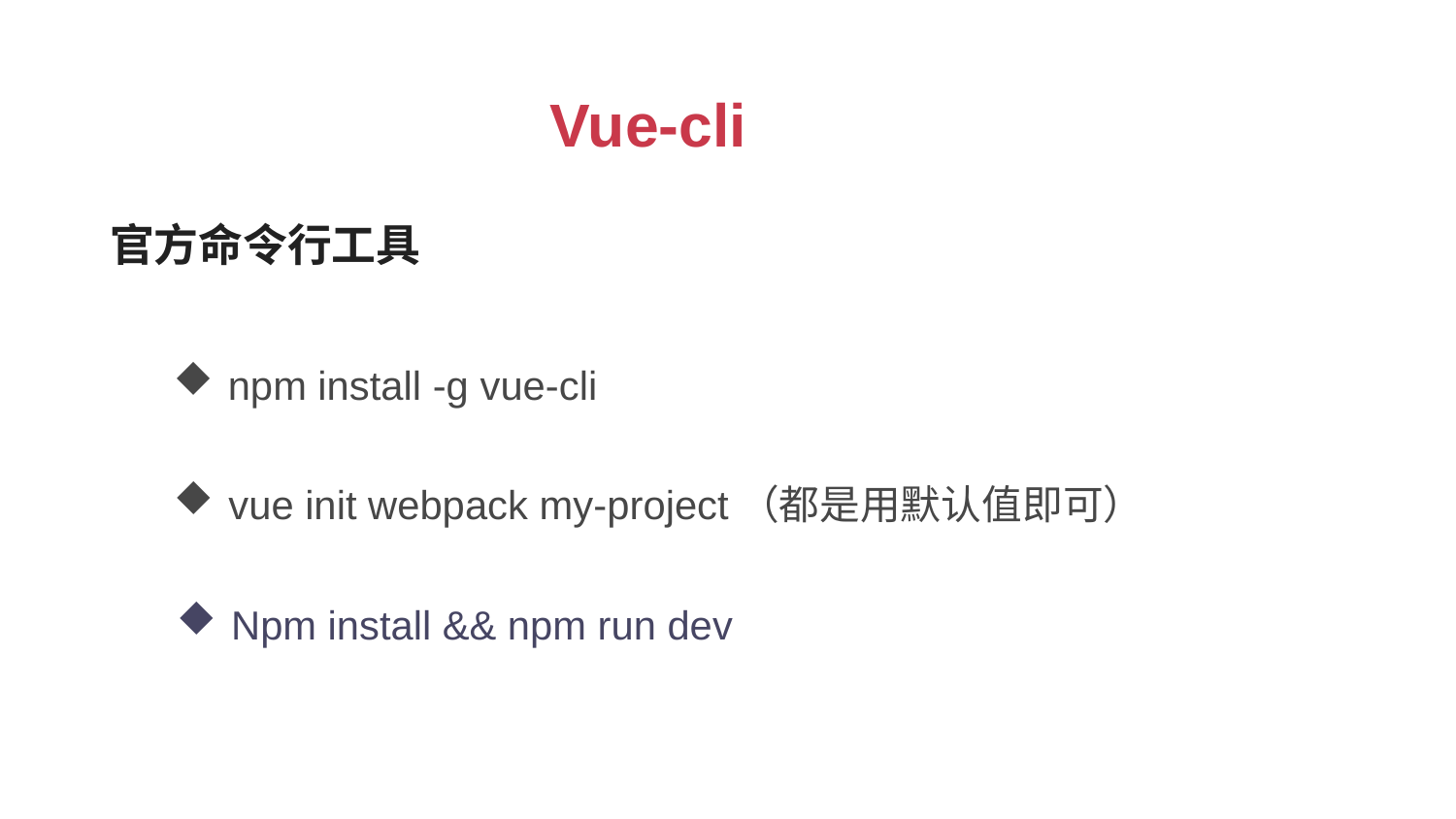

Vue-cli
 官方命令行工具
npm install -g vue-cli
vue init webpack my-project（都是用默认值即可）
Npm install && npm run dev